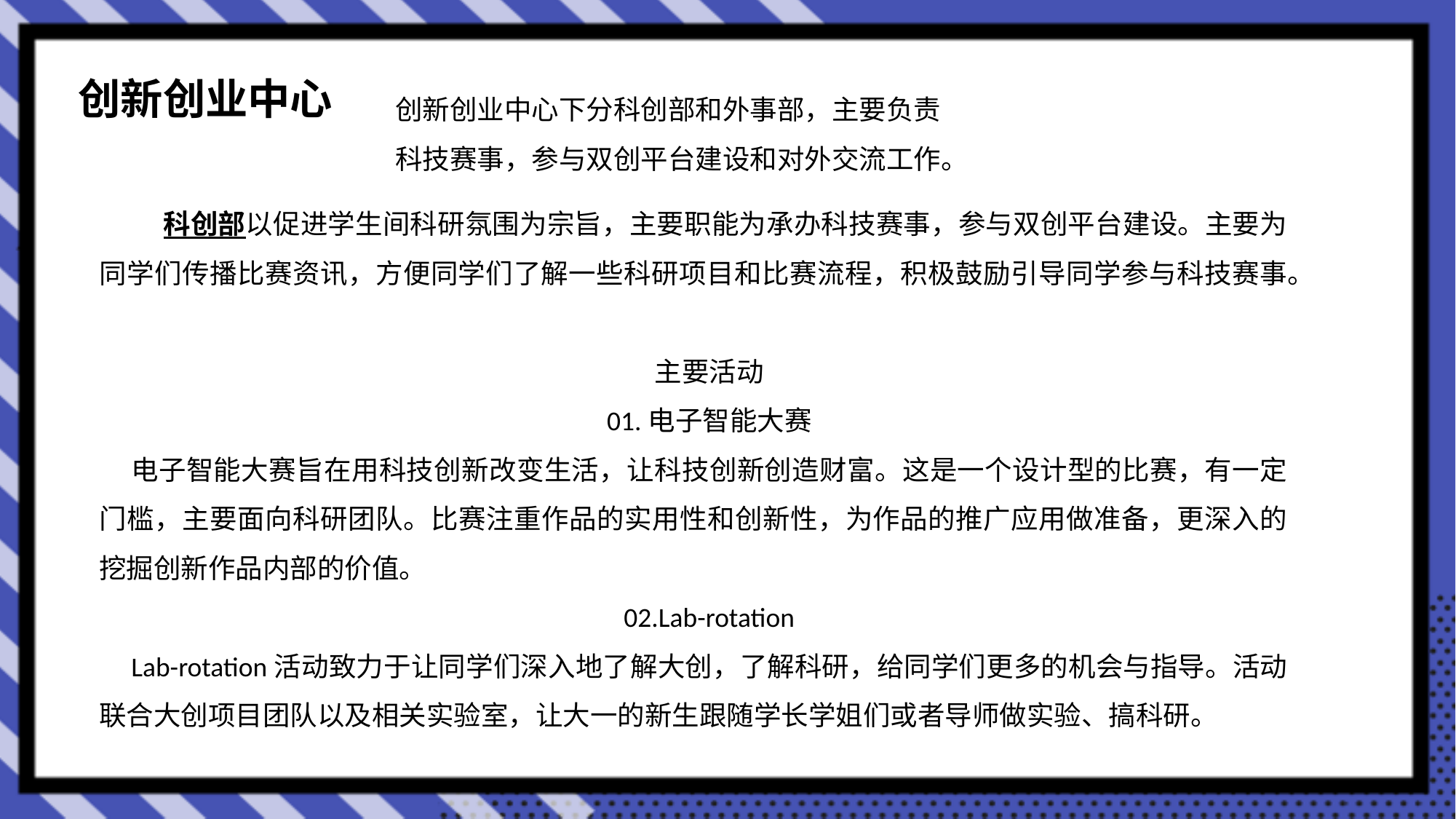

创新创业中心下分科创部和外事部，主要负责科技赛事，参与双创平台建设和对外交流工作。
创新创业中心
    科创部以促进学生间科研氛围为宗旨，主要职能为承办科技赛事，参与双创平台建设。主要为同学们传播比赛资讯，方便同学们了解一些科研项目和比赛流程，积极鼓励引导同学参与科技赛事。

主要活动
01.电子智能大赛
电子智能大赛旨在用科技创新改变生活，让科技创新创造财富。这是一个设计型的比赛，有一定门槛，主要面向科研团队。比赛注重作品的实用性和创新性，为作品的推广应用做准备，更深入的挖掘创新作品内部的价值。
02.Lab-rotation
Lab-rotation活动致力于让同学们深入地了解大创，了解科研，给同学们更多的机会与指导。活动联合大创项目团队以及相关实验室，让大一的新生跟随学长学姐们或者导师做实验、搞科研。